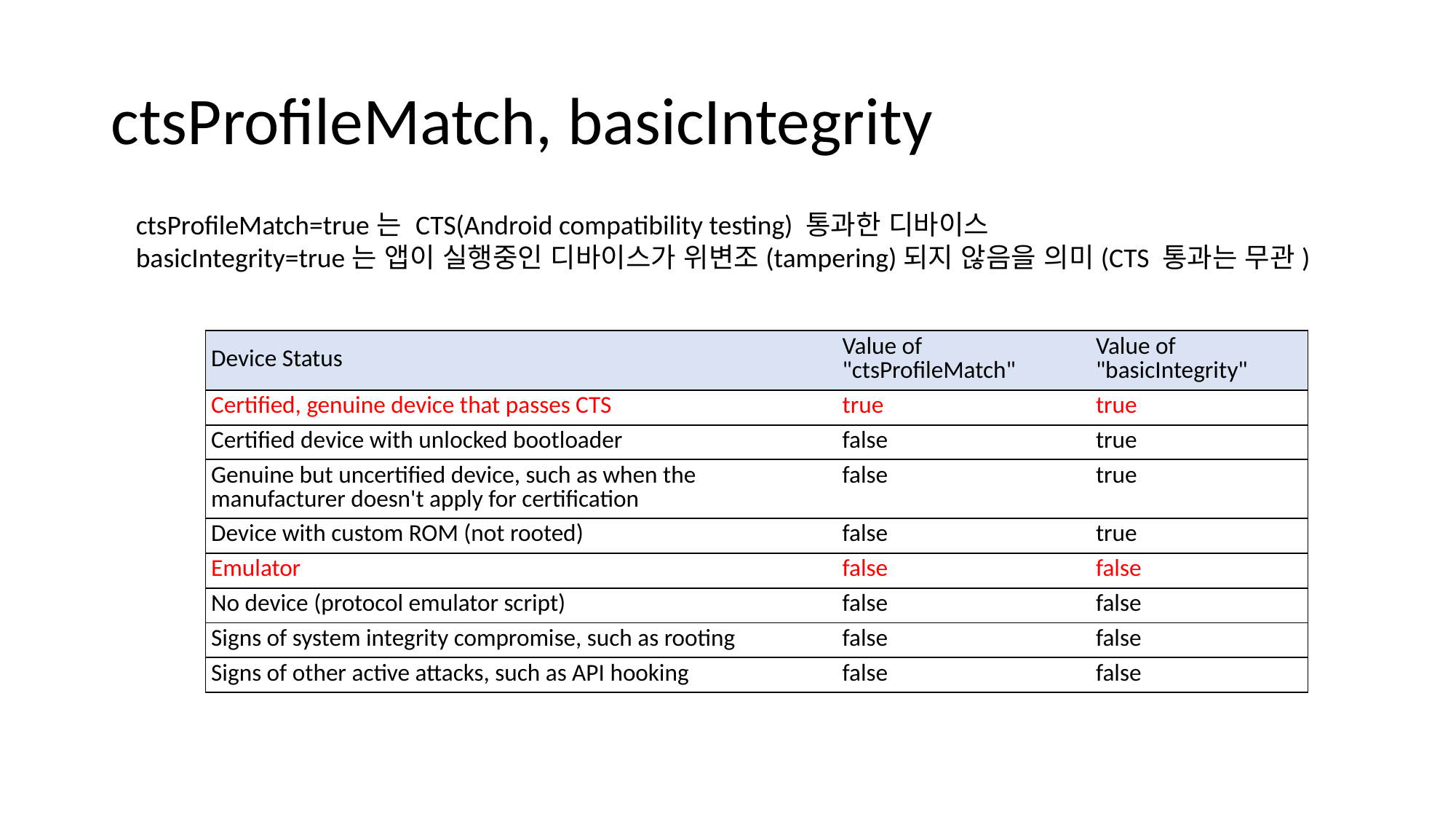

# ctsProfileMatch, basicIntegrity
ctsProfileMatch=true는 CTS(Android compatibility testing) 통과한 디바이스
basicIntegrity=true는 앱이 실행중인 디바이스가 위변조(tampering)되지 않음을 의미(CTS 통과는 무관)
| Device Status | Value of "ctsProfileMatch" | Value of "basicIntegrity" |
| --- | --- | --- |
| Certified, genuine device that passes CTS | true | true |
| Certified device with unlocked bootloader | false | true |
| Genuine but uncertified device, such as when the manufacturer doesn't apply for certification | false | true |
| Device with custom ROM (not rooted) | false | true |
| Emulator | false | false |
| No device (protocol emulator script) | false | false |
| Signs of system integrity compromise, such as rooting | false | false |
| Signs of other active attacks, such as API hooking | false | false |